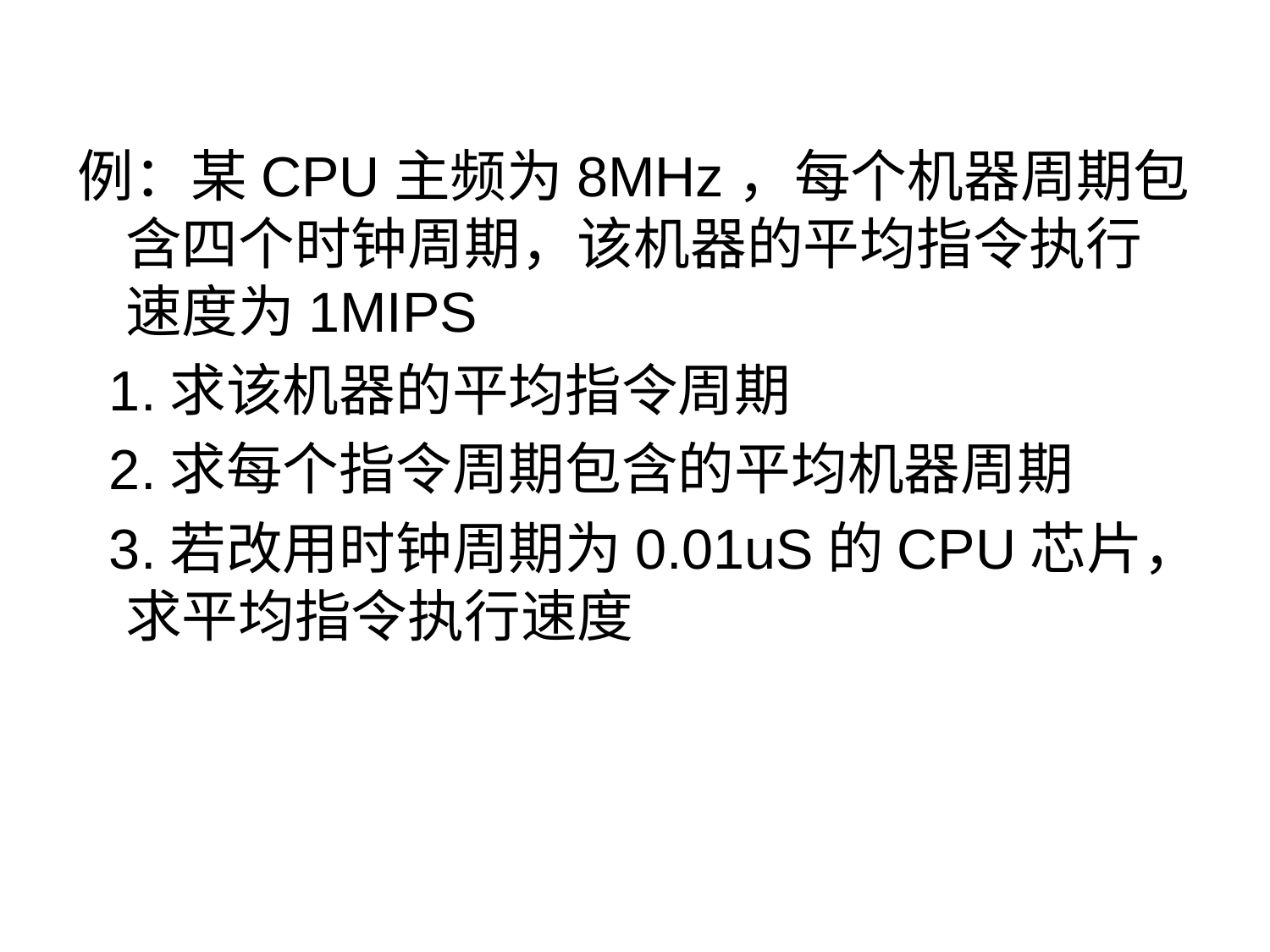

例：某CPU主频为8MHz，每个机器周期包含四个时钟周期，该机器的平均指令执行速度为1MIPS
  1.求该机器的平均指令周期
  2.求每个指令周期包含的平均机器周期
  3.若改用时钟周期为0.01uS的CPU芯片，求平均指令执行速度